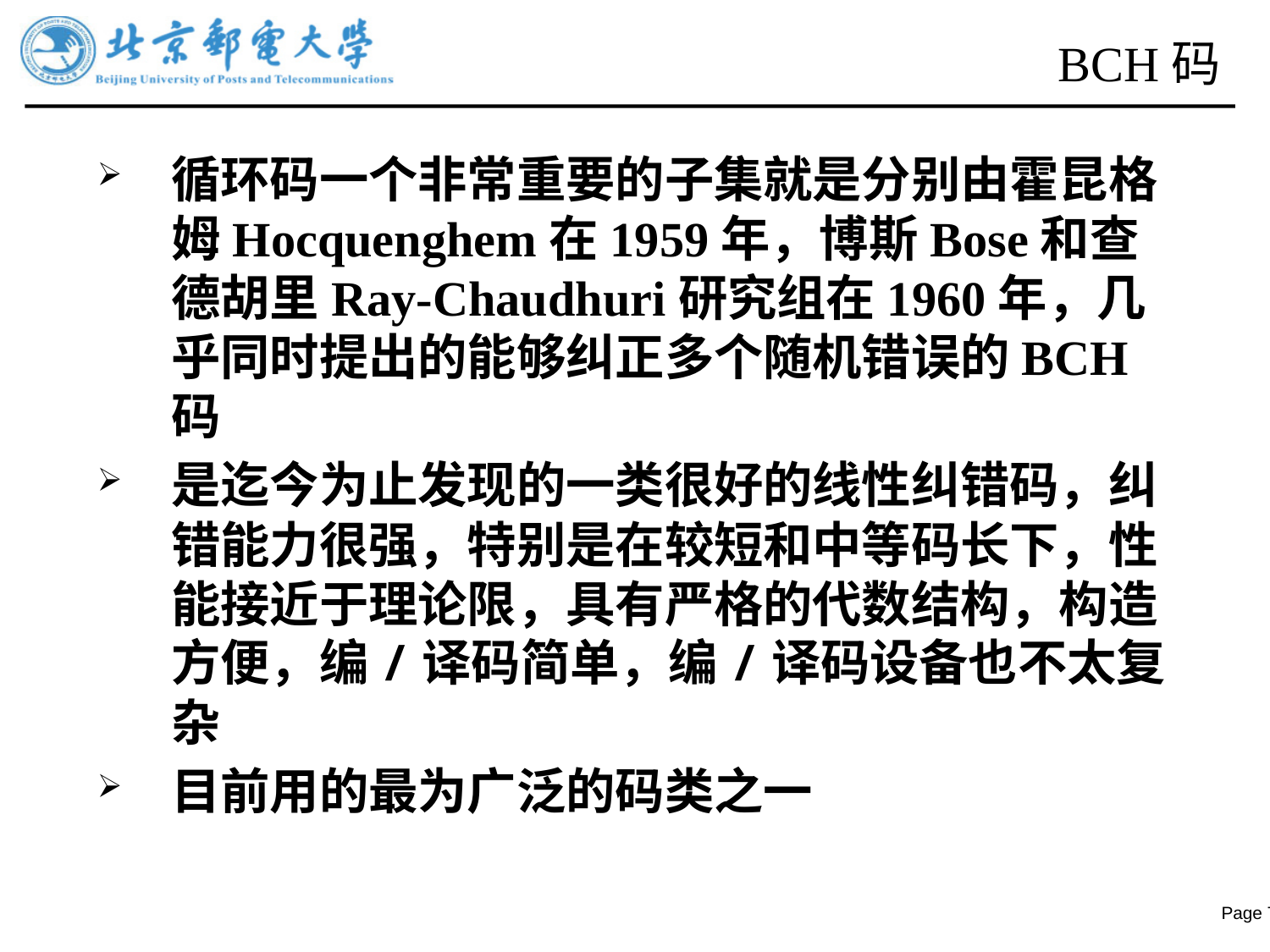

# BCH码
循环码一个非常重要的子集就是分别由霍昆格姆Hocquenghem在1959年，博斯Bose和查德胡里Ray-Chaudhuri研究组在1960年，几乎同时提出的能够纠正多个随机错误的BCH码
是迄今为止发现的一类很好的线性纠错码，纠错能力很强，特别是在较短和中等码长下，性能接近于理论限，具有严格的代数结构，构造方便，编/译码简单，编/译码设备也不太复杂
目前用的最为广泛的码类之一